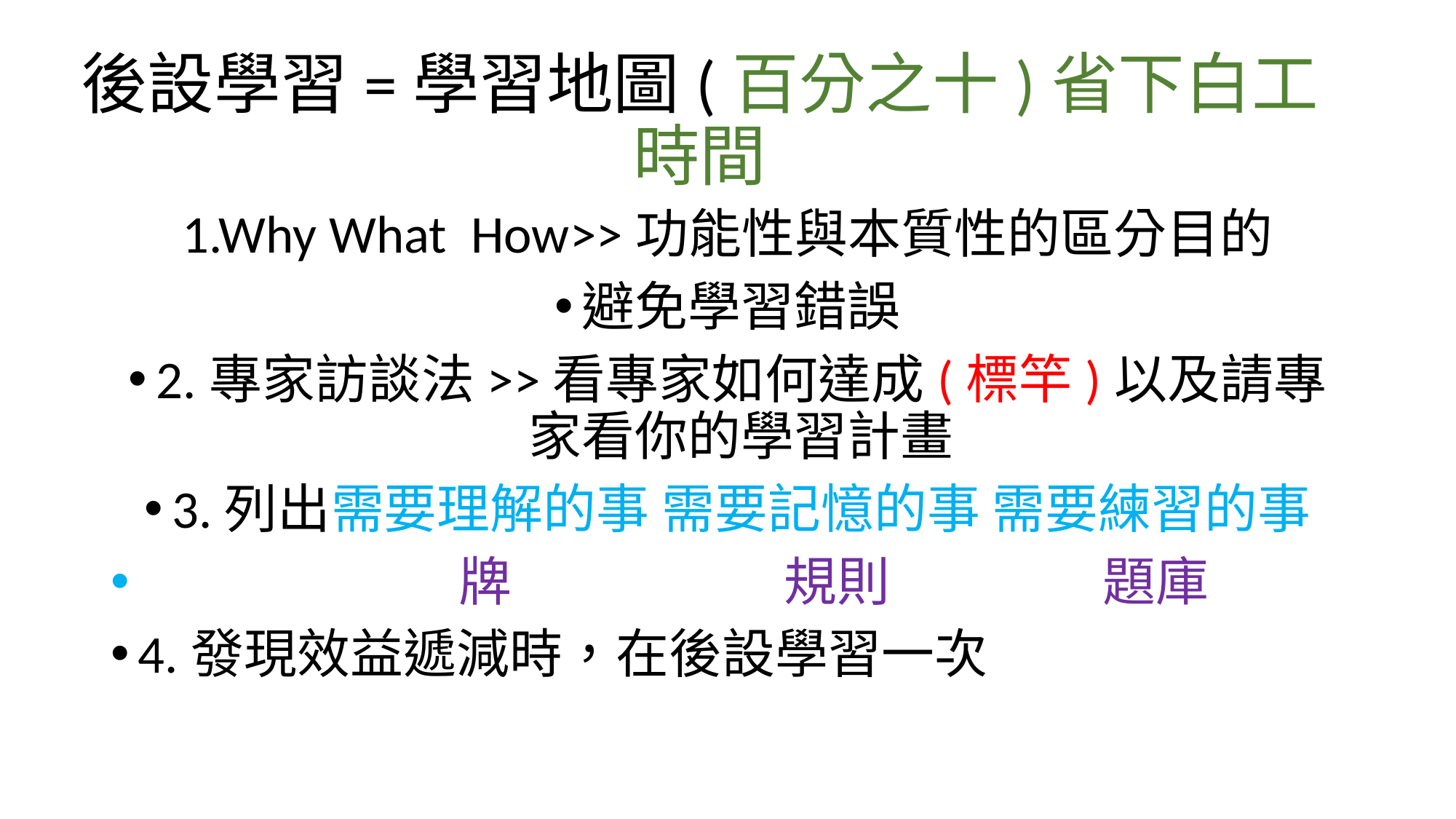

# 後設學習=學習地圖(百分之十)省下白工時間
1.Why What  How>>功能性與本質性的區分目的
避免學習錯誤
2.專家訪談法>>看專家如何達成(標竿)以及請專家看你的學習計畫
3.列出需要理解的事 需要記憶的事 需要練習的事
                          牌                       規則                  題庫
4.發現效益遞減時，在後設學習一次